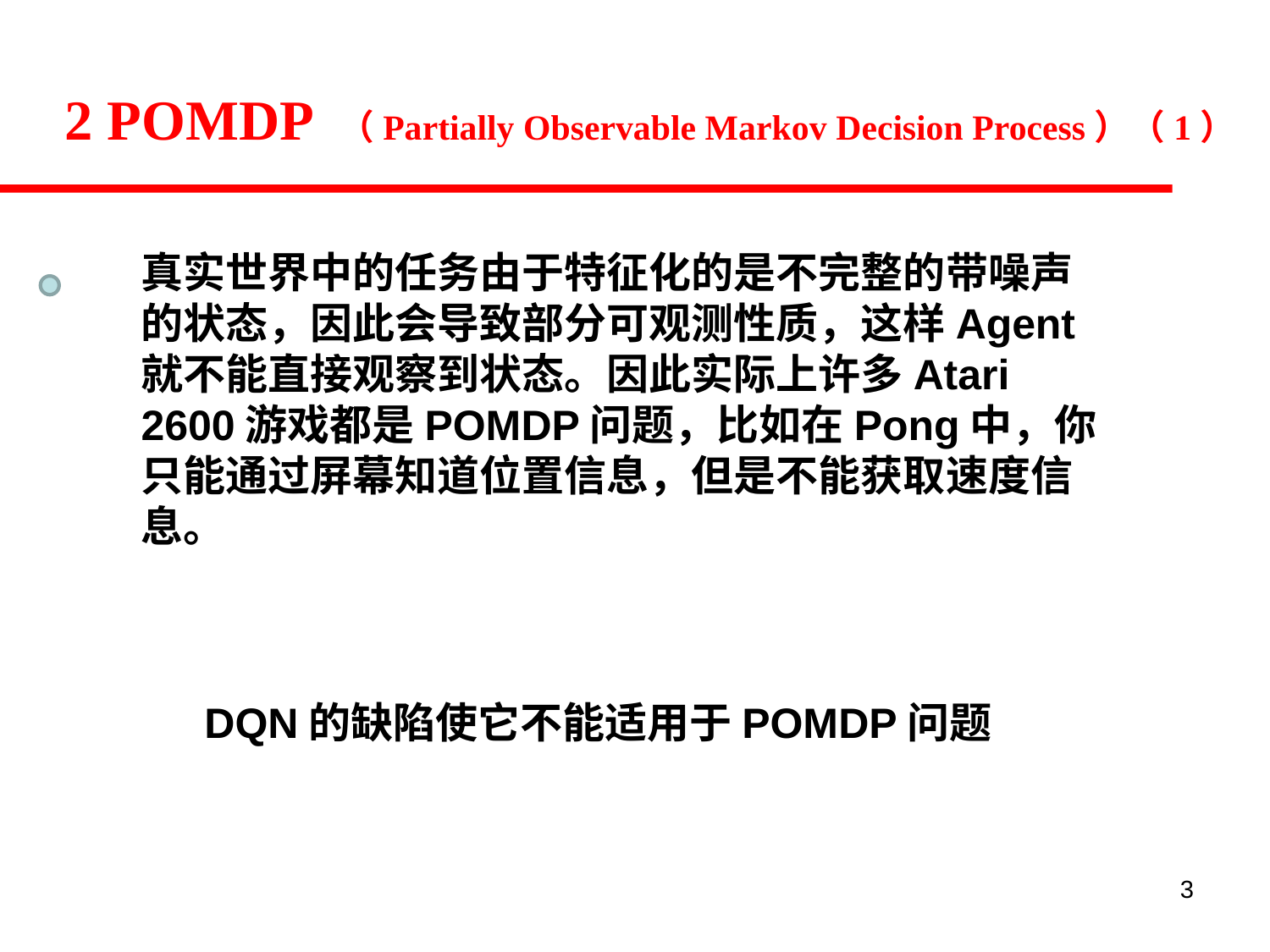

2 POMDP （Partially Observable Markov Decision Process）（1）

真实世界中的任务由于特征化的是不完整的带噪声的状态，因此会导致部分可观测性质，这样Agent就不能直接观察到状态。因此实际上许多Atari 2600游戏都是POMDP问题，比如在Pong中，你只能通过屏幕知道位置信息，但是不能获取速度信息。

DQN的缺陷使它不能适用于POMDP问题
3